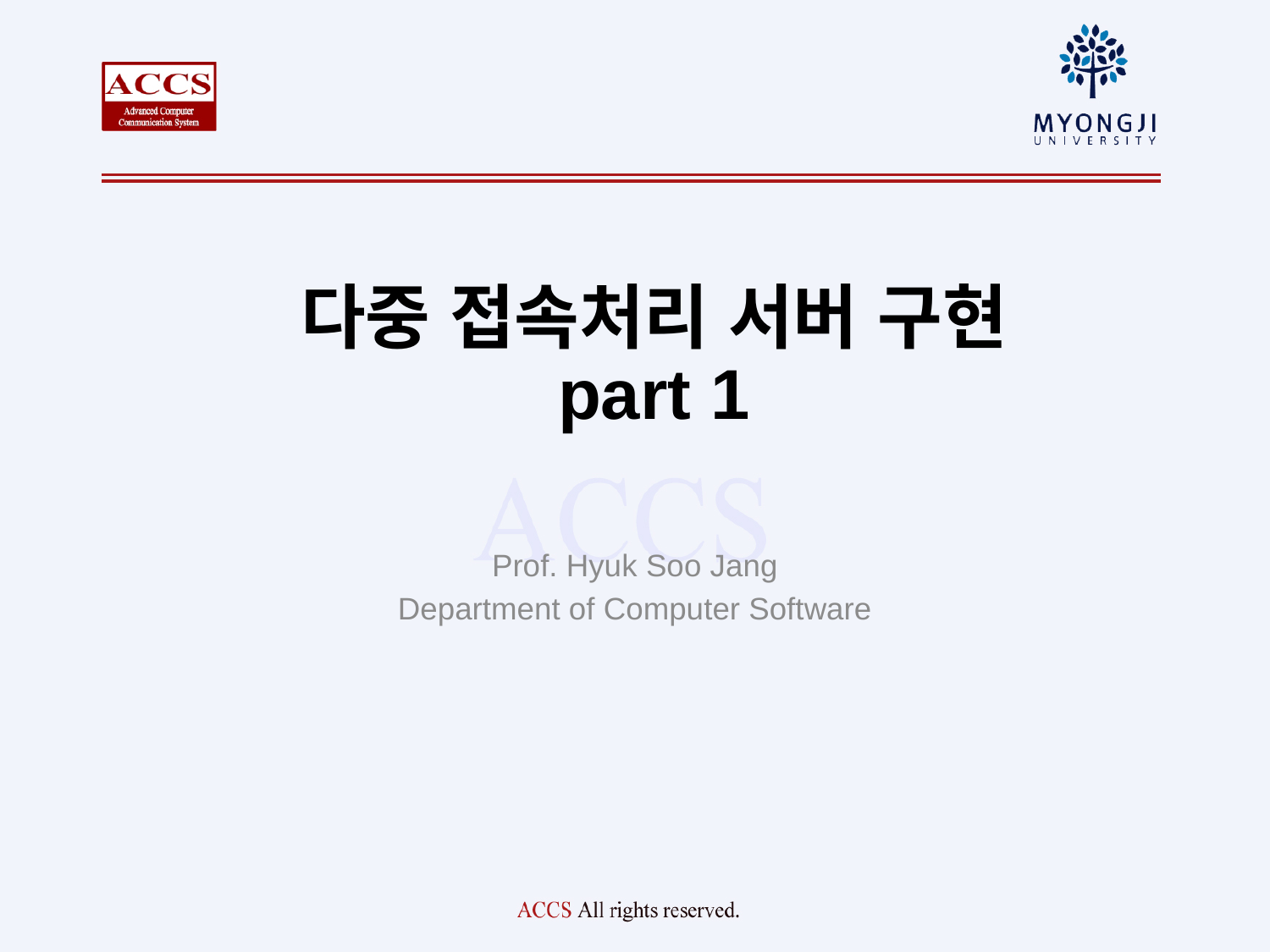

# 다중 접속처리 서버 구현 part 1
Prof. Hyuk Soo Jang
Department of Computer Software